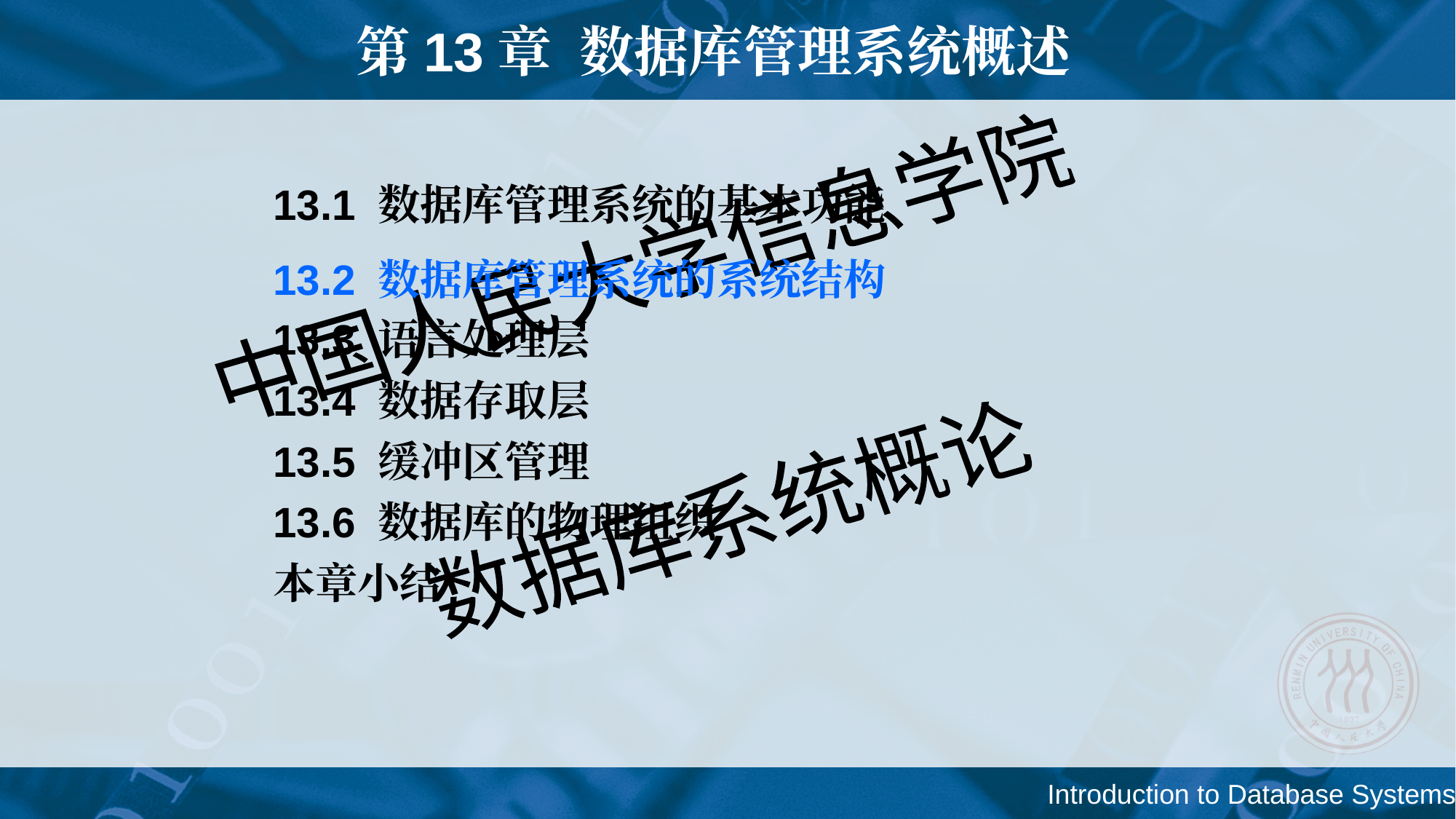

# 第13章  数据库管理系统概述
13.1 数据库管理系统的基本功能
13.2 数据库管理系统的系统结构
13.3 语言处理层
13.4 数据存取层
13.5 缓冲区管理
13.6 数据库的物理组织
本章小结